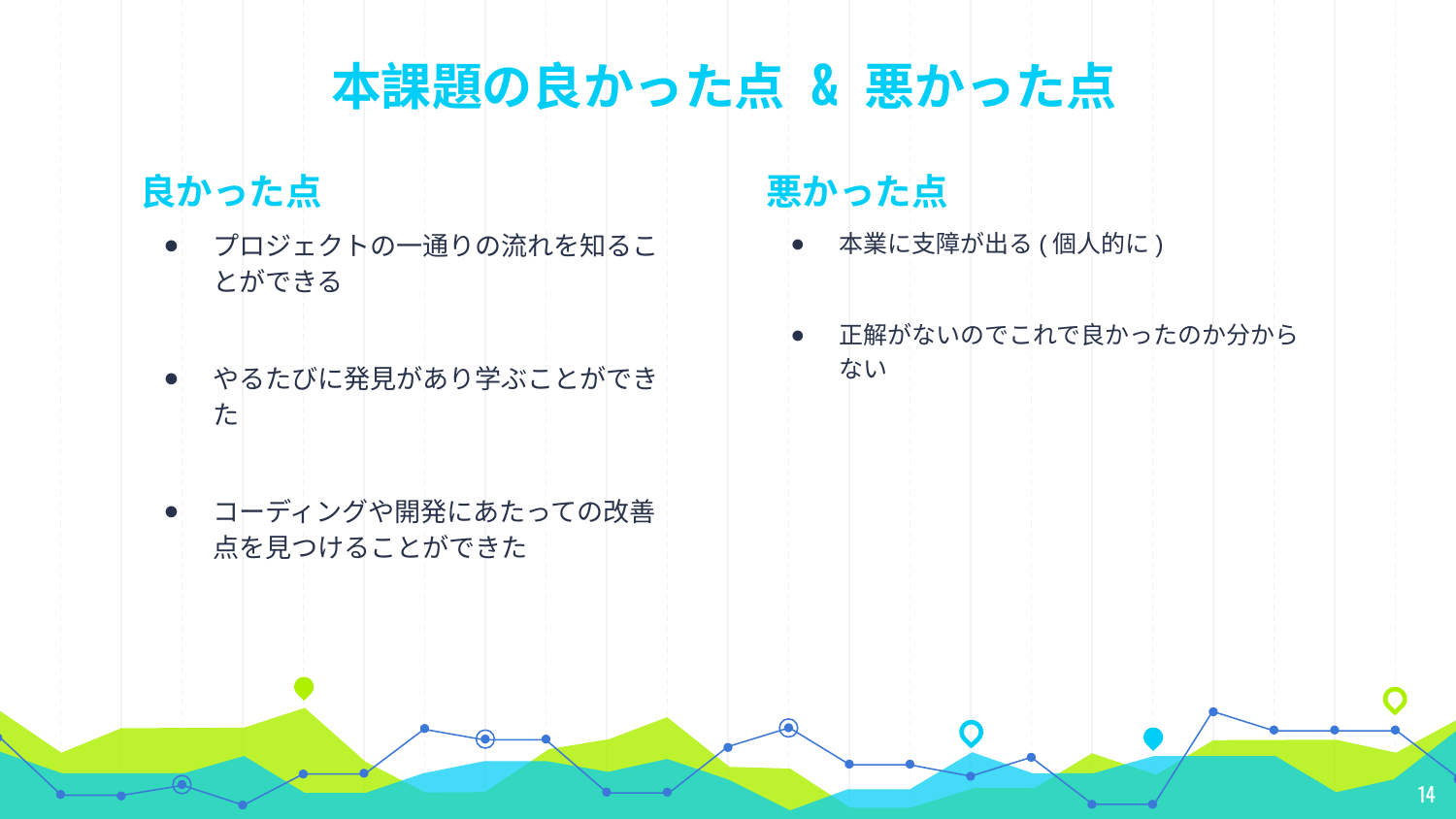

# 本課題の良かった点 & 悪かった点
良かった点
プロジェクトの一通りの流れを知ることができる

やるたびに発見があり学ぶことができた

コーディングや開発にあたっての改善点を見つけることができた
悪かった点
本業に支障が出る(個人的に)

正解がないのでこれで良かったのか分からない
14